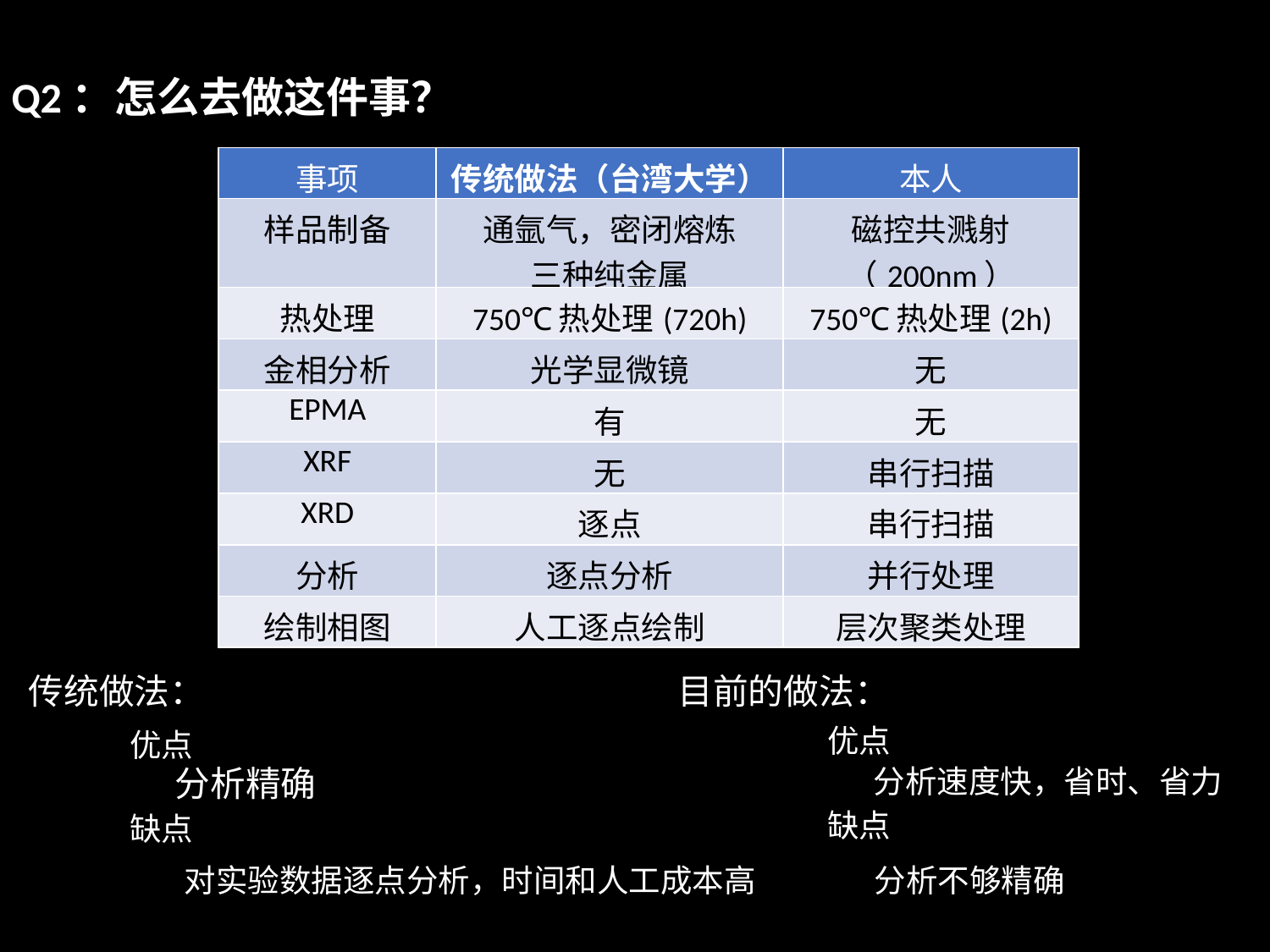

Q2：怎么去做这件事？
| 事项 | 传统做法（台湾大学） | 本人 |
| --- | --- | --- |
| 样品制备 | 通氩气，密闭熔炼 三种纯金属 | 磁控共溅射（200nm） |
| 热处理 | 750℃热处理(720h) | 750℃热处理(2h) |
| 金相分析 | 光学显微镜 | 无 |
| EPMA | 有 | 无 |
| XRF | 无 | 串行扫描 |
| XRD | 逐点 | 串行扫描 |
| 分析 | 逐点分析 | 并行处理 |
| 绘制相图 | 人工逐点绘制 | 层次聚类处理 |
目前的做法：
优点
分析速度快，省时、省力
缺点
分析不够精确
传统做法：
优点
分析精确
缺点
对实验数据逐点分析，时间和人工成本高